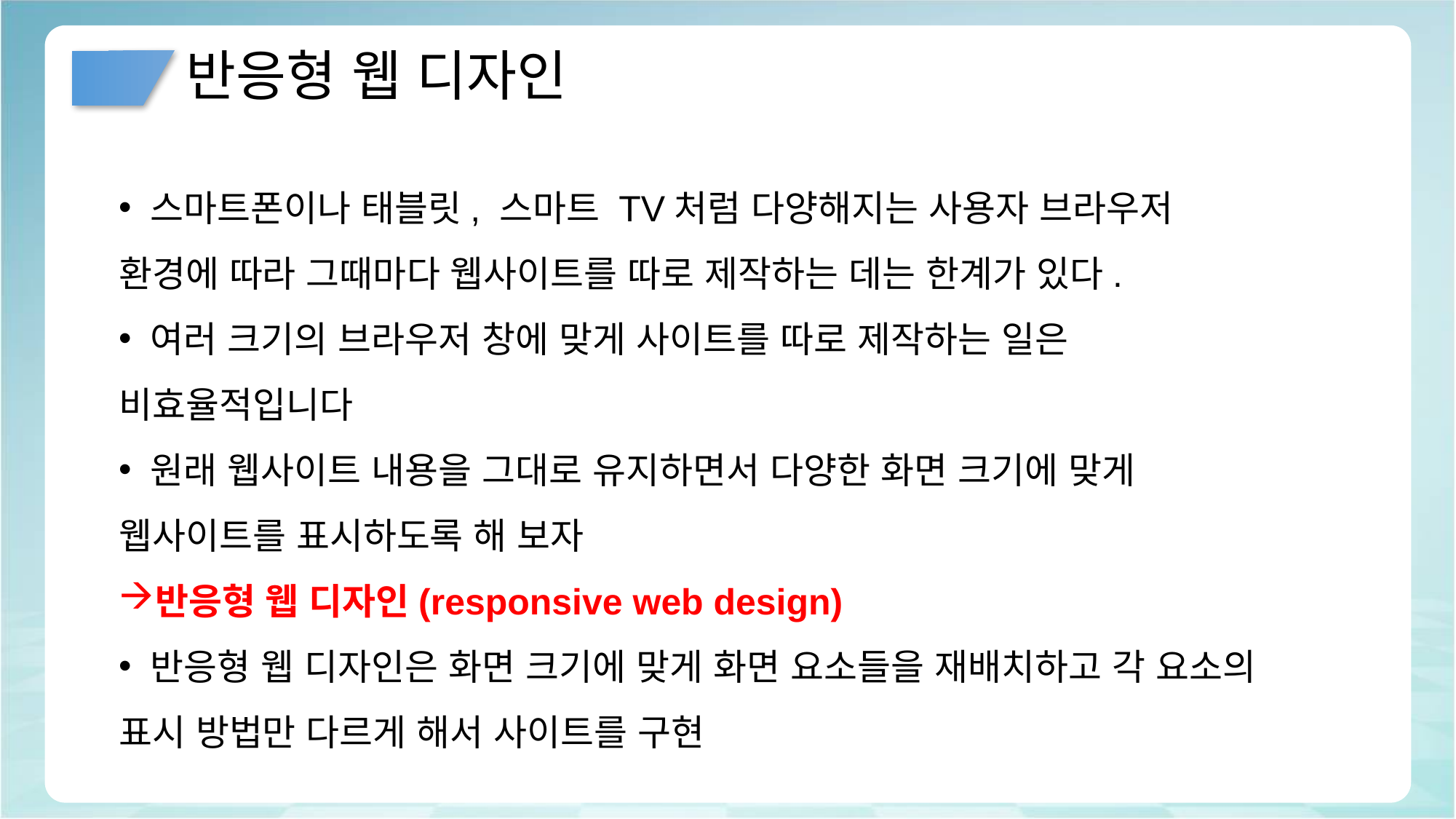

# 반응형 웹 디자인
 스마트폰이나 태블릿, 스마트 TV처럼 다양해지는 사용자 브라우저 환경에 따라 그때마다 웹사이트를 따로 제작하는 데는 한계가 있다.
 여러 크기의 브라우저 창에 맞게 사이트를 따로 제작하는 일은 비효율적입니다
 원래 웹사이트 내용을 그대로 유지하면서 다양한 화면 크기에 맞게 웹사이트를 표시하도록 해 보자
반응형 웹 디자인(responsive web design)
 반응형 웹 디자인은 화면 크기에 맞게 화면 요소들을 재배치하고 각 요소의 표시 방법만 다르게 해서 사이트를 구현